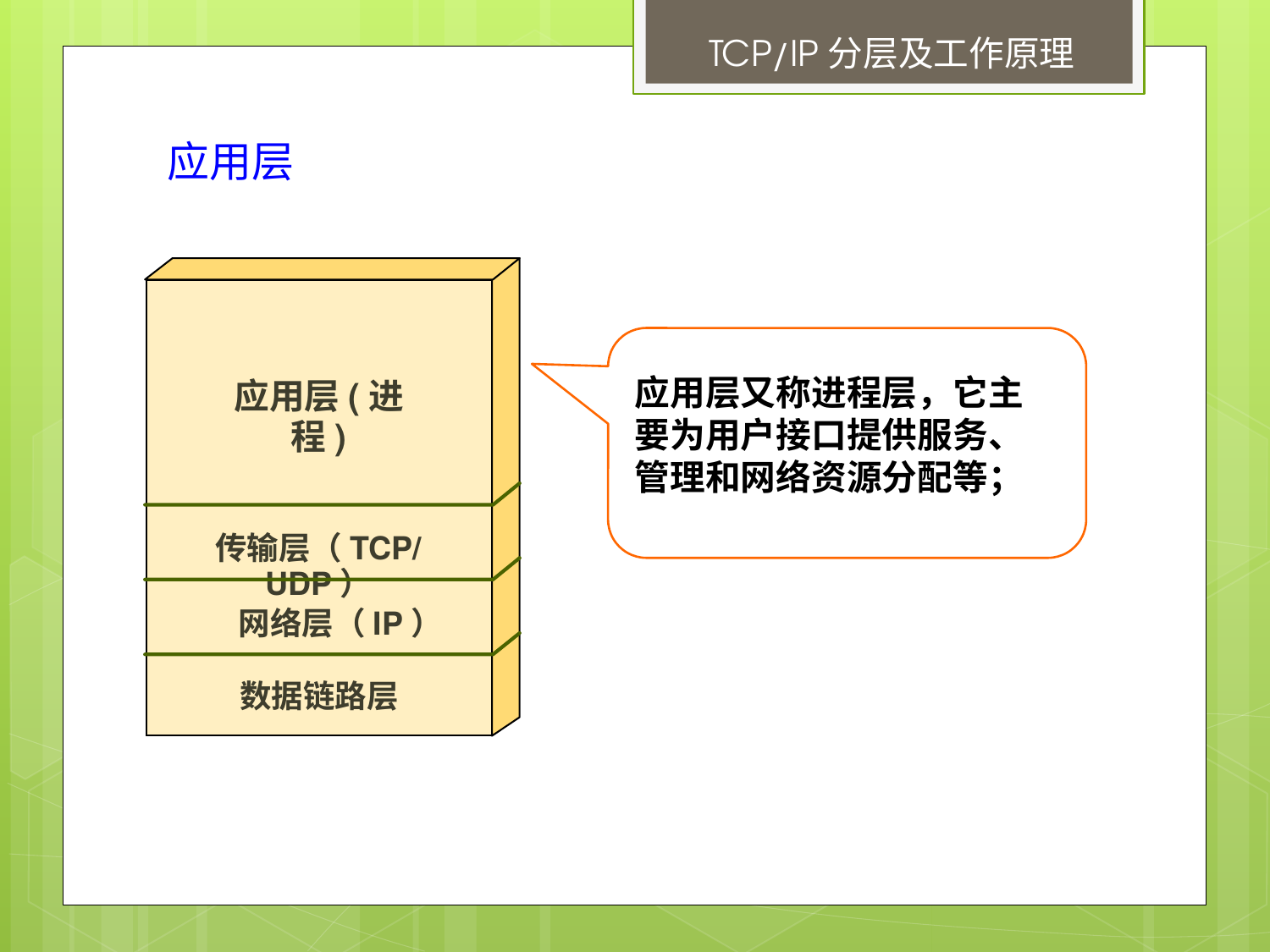

TCP/IP分层及工作原理
应用层

应用层(进程)

传输层（TCP/UDP）

网络层（IP）

数据链路层

应用层又称进程层，它主要为用户接口提供服务、管理和网络资源分配等；